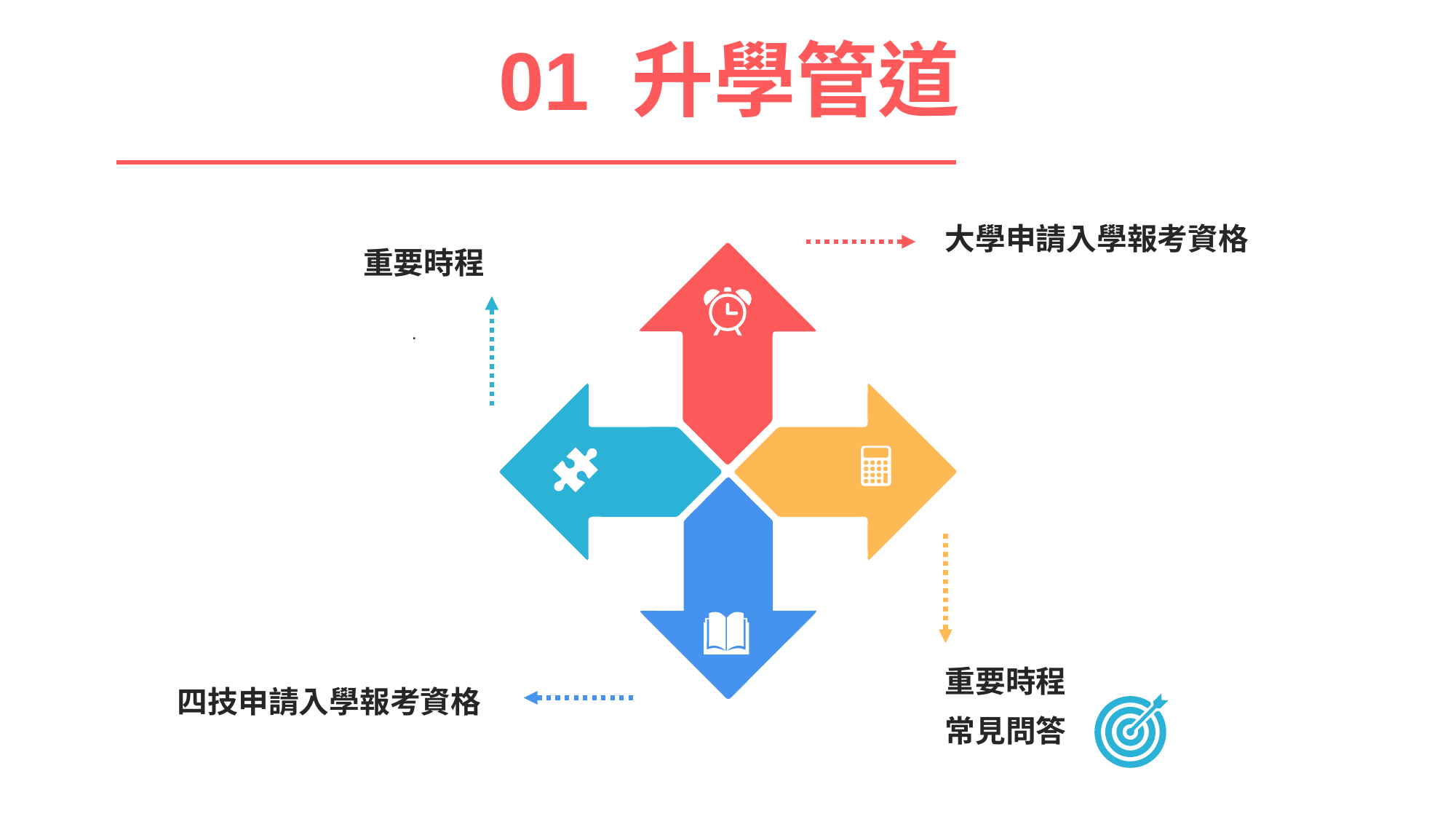

01 升學管道
大學申請入學報考資格

重要時程
.

重要時程

四技申請入學報考資格

常見問答